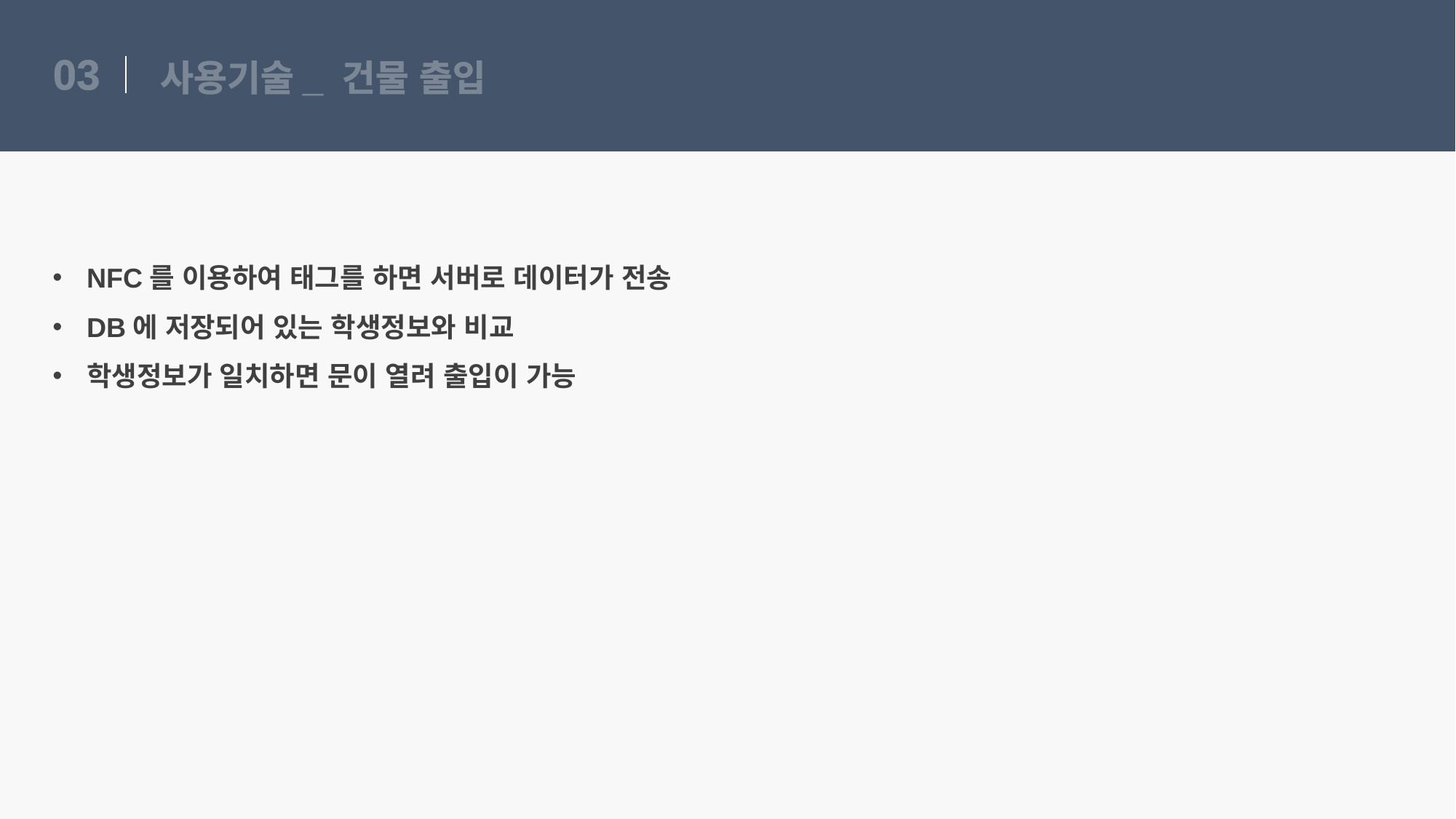

03
사용기술_ 건물 출입
NFC를 이용하여 태그를 하면 서버로 데이터가 전송
DB에 저장되어 있는 학생정보와 비교
학생정보가 일치하면 문이 열려 출입이 가능